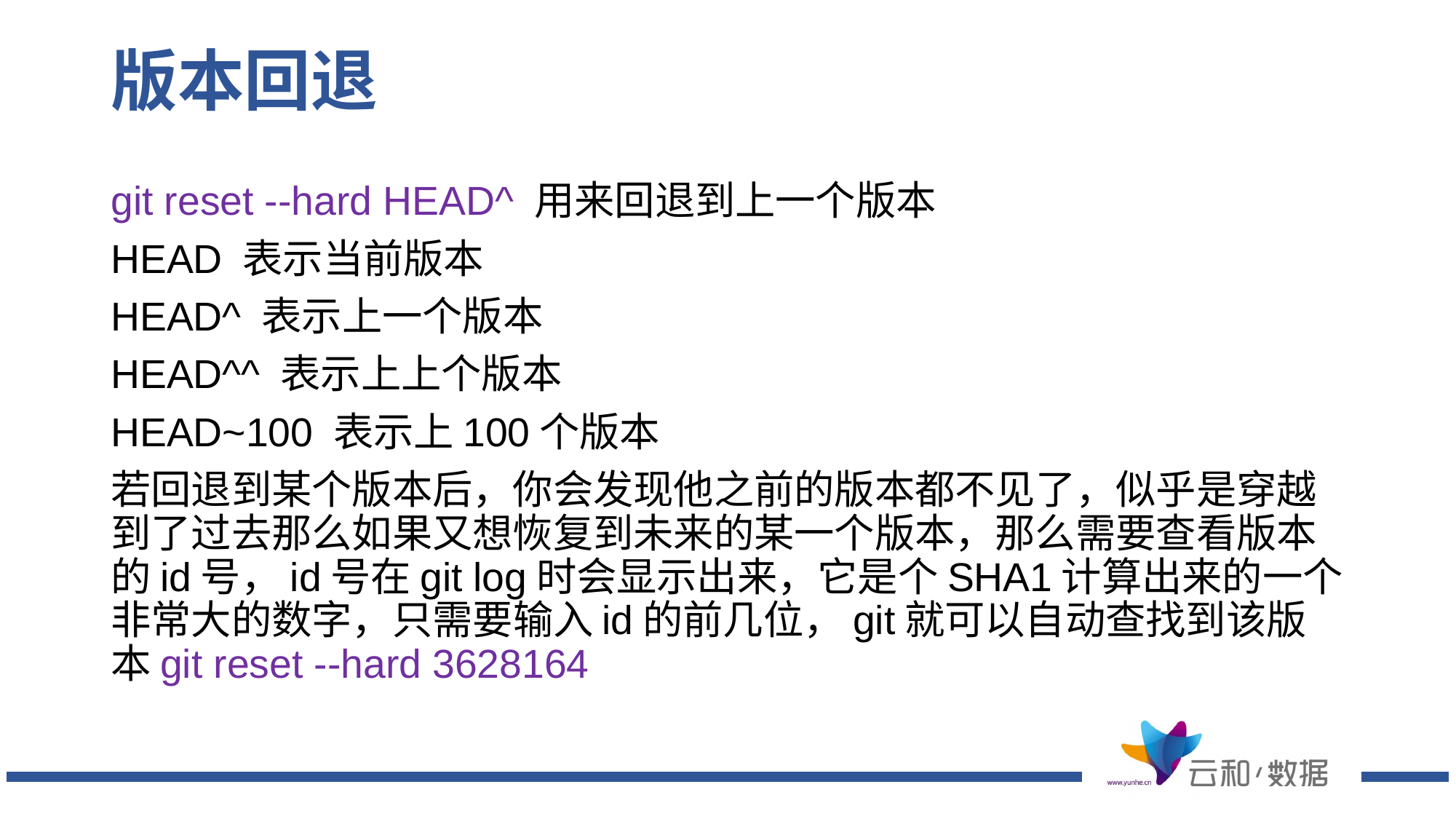

# 版本回退
git reset --hard HEAD^ 用来回退到上一个版本
HEAD 表示当前版本
HEAD^ 表示上一个版本
HEAD^^ 表示上上个版本
HEAD~100 表示上100个版本
若回退到某个版本后，你会发现他之前的版本都不见了，似乎是穿越到了过去那么如果又想恢复到未来的某一个版本，那么需要查看版本的id号，id号在git log时会显示出来，它是个SHA1计算出来的一个非常大的数字，只需要输入id的前几位，git就可以自动查找到该版本git reset --hard 3628164